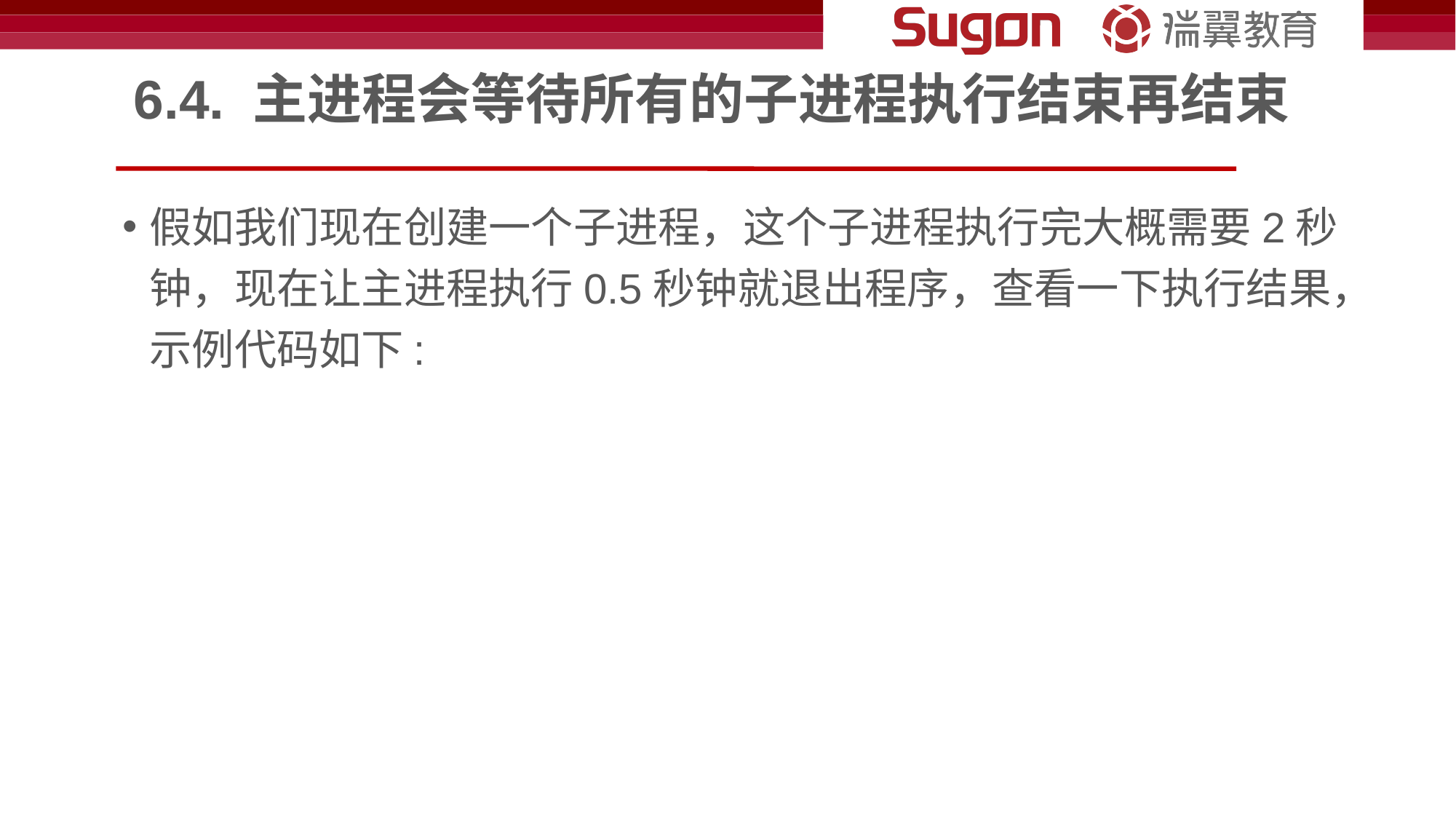

# 6.4. 主进程会等待所有的子进程执行结束再结束
假如我们现在创建一个子进程，这个子进程执行完大概需要2秒钟，现在让主进程执行0.5秒钟就退出程序，查看一下执行结果，示例代码如下: